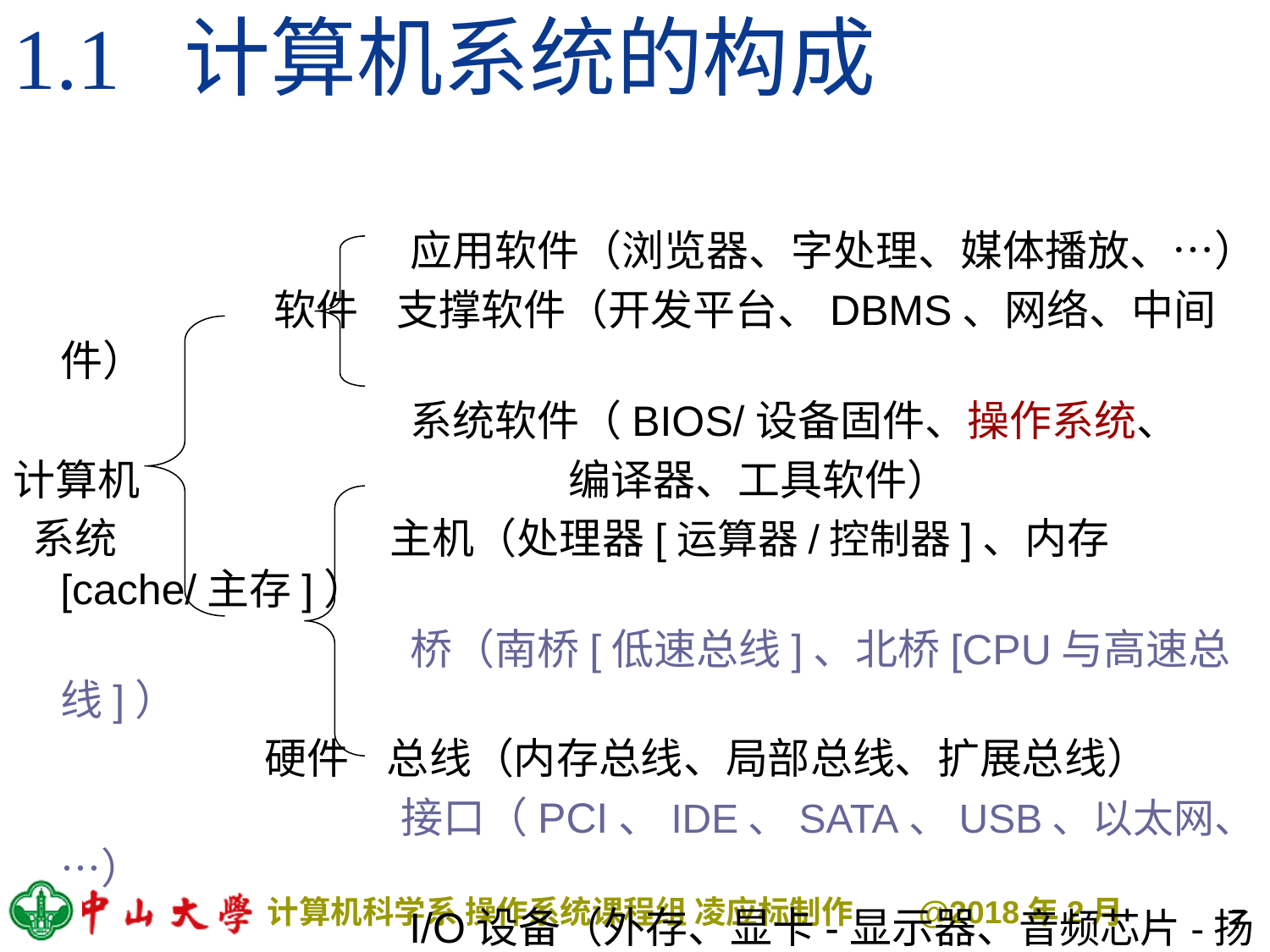

# 1.1  计算机系统的构成

			         应用软件（浏览器、字处理、媒体播放、…）
 		        软件    支撑软件（开发平台、DBMS、网络、中间件）
			         系统软件（BIOS/设备固件、操作系统、
计算机				编译器、工具软件）
 系统		        主机（处理器[运算器/控制器]、内存[cache/主存]）
			         桥（南桥[低速总线]、北桥[CPU与高速总线]）
		       硬件    总线（内存总线、局部总线、扩展总线）
			        接口（PCI、IDE、SATA、USB、以太网、…）
			        I/O设备（外存、显卡-显示器、音频芯片-扬声器、
					键盘、鼠标、打印机、网卡、……）

7